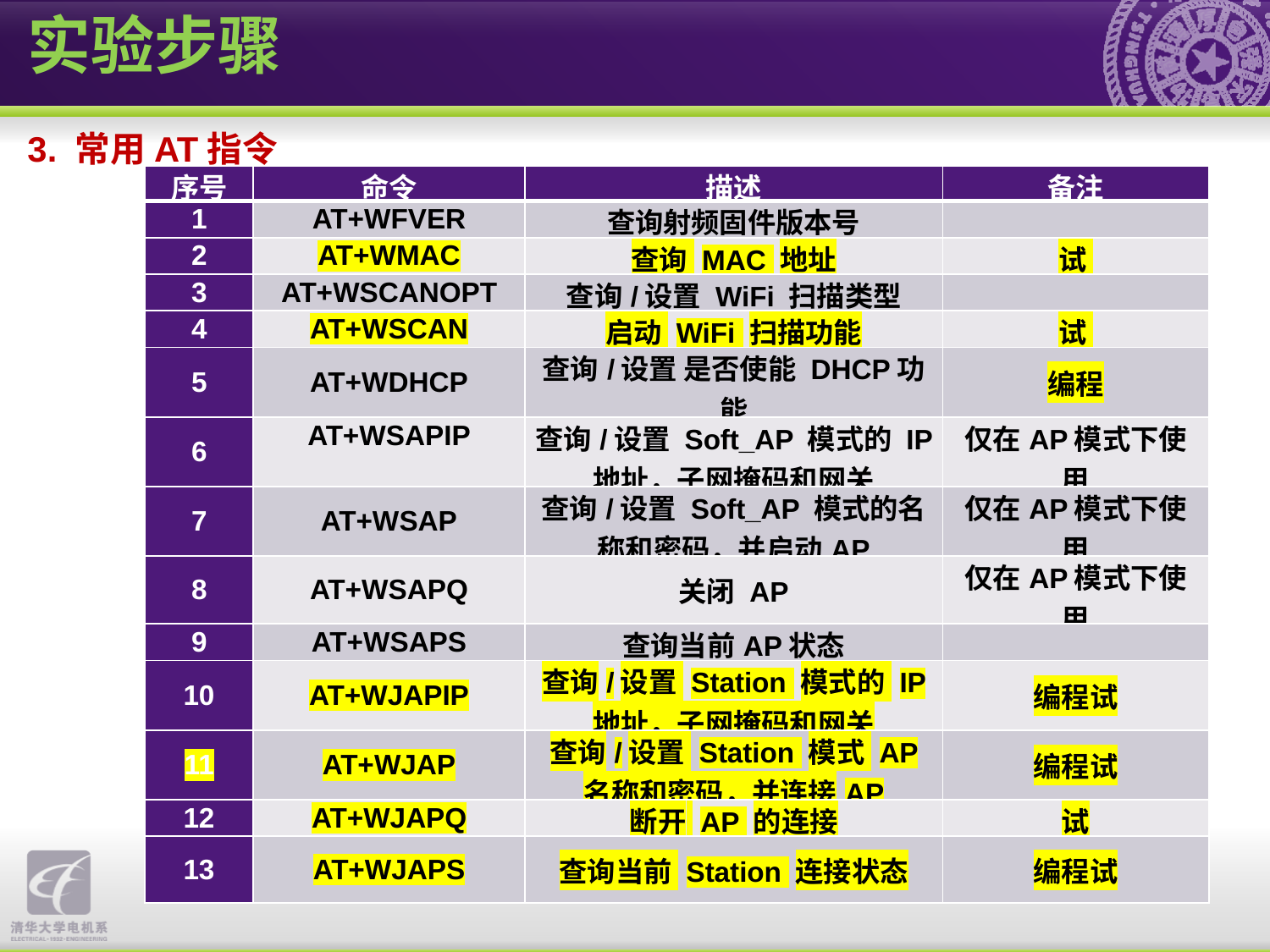

实验步骤
3. 常用AT指令
| 序号 | 命令 | 描述 | 备注 |
| --- | --- | --- | --- |
| 1 | AT+WFVER | 查询射频固件版本号 |  |
| 2 | AT+WMAC | 查询 MAC 地址 | 试 |
| 3 | AT+WSCANOPT | 查询/设置 WiFi 扫描类型 |  |
| 4 | AT+WSCAN | 启动 WiFi 扫描功能 | 试 |
| 5 | AT+WDHCP | 查询/设置 是否使能 DHCP功能 | 编程 |
| 6 | AT+WSAPIP | 查询/设置 Soft\_AP 模式的 IP 地址，子网掩码和网关 | 仅在AP模式下使用 |
| 7 | AT+WSAP | 查询/设置 Soft\_AP 模式的名称和密码，并启动AP | 仅在AP模式下使用 |
| 8 | AT+WSAPQ | 关闭 AP | 仅在AP模式下使用 |
| 9 | AT+WSAPS | 查询当前AP状态 |  |
| 10 | AT+WJAPIP | 查询/设置 Station 模式的 IP 地址，子网掩码和网关 | 编程试 |
| 11 | AT+WJAP | 查询/设置 Station 模式 AP 名称和密码，并连接AP | 编程试 |
| 12 | AT+WJAPQ | 断开 AP 的连接 | 试 |
| 13 | AT+WJAPS | 查询当前 Station 连接状态 | 编程试 |